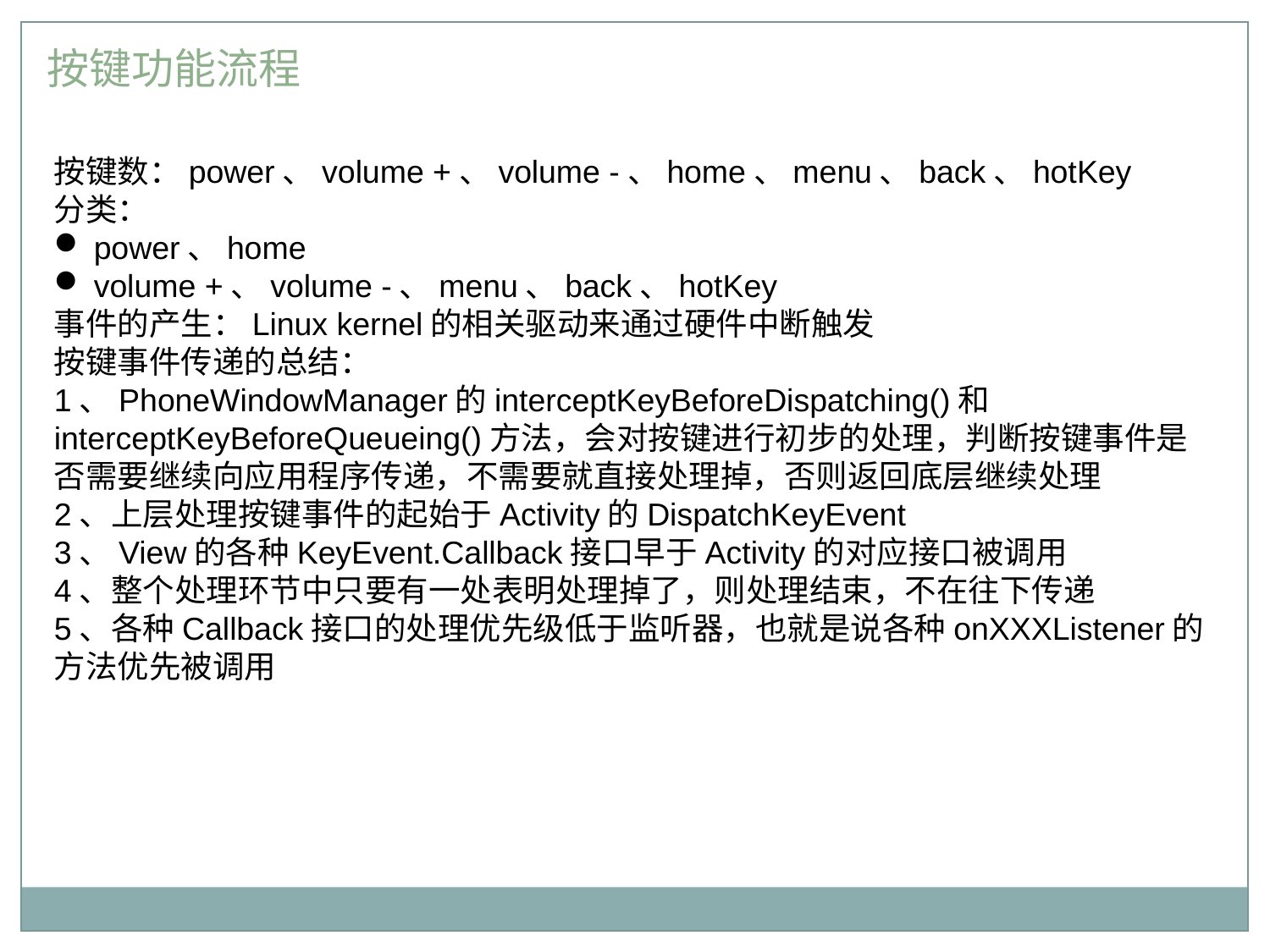

按键功能流程
按键数：power、volume +、volume -、home、menu、back、hotKey
分类：
power、home
volume +、volume -、menu、back、hotKey
事件的产生：Linux kernel的相关驱动来通过硬件中断触发
按键事件传递的总结：
1、PhoneWindowManager的interceptKeyBeforeDispatching()和interceptKeyBeforeQueueing()方法，会对按键进行初步的处理，判断按键事件是否需要继续向应用程序传递，不需要就直接处理掉，否则返回底层继续处理
2、上层处理按键事件的起始于Activity的DispatchKeyEvent
3、View的各种KeyEvent.Callback接口早于Activity的对应接口被调用
4、整个处理环节中只要有一处表明处理掉了，则处理结束，不在往下传递
5、各种Callback接口的处理优先级低于监听器，也就是说各种onXXXListener的方法优先被调用